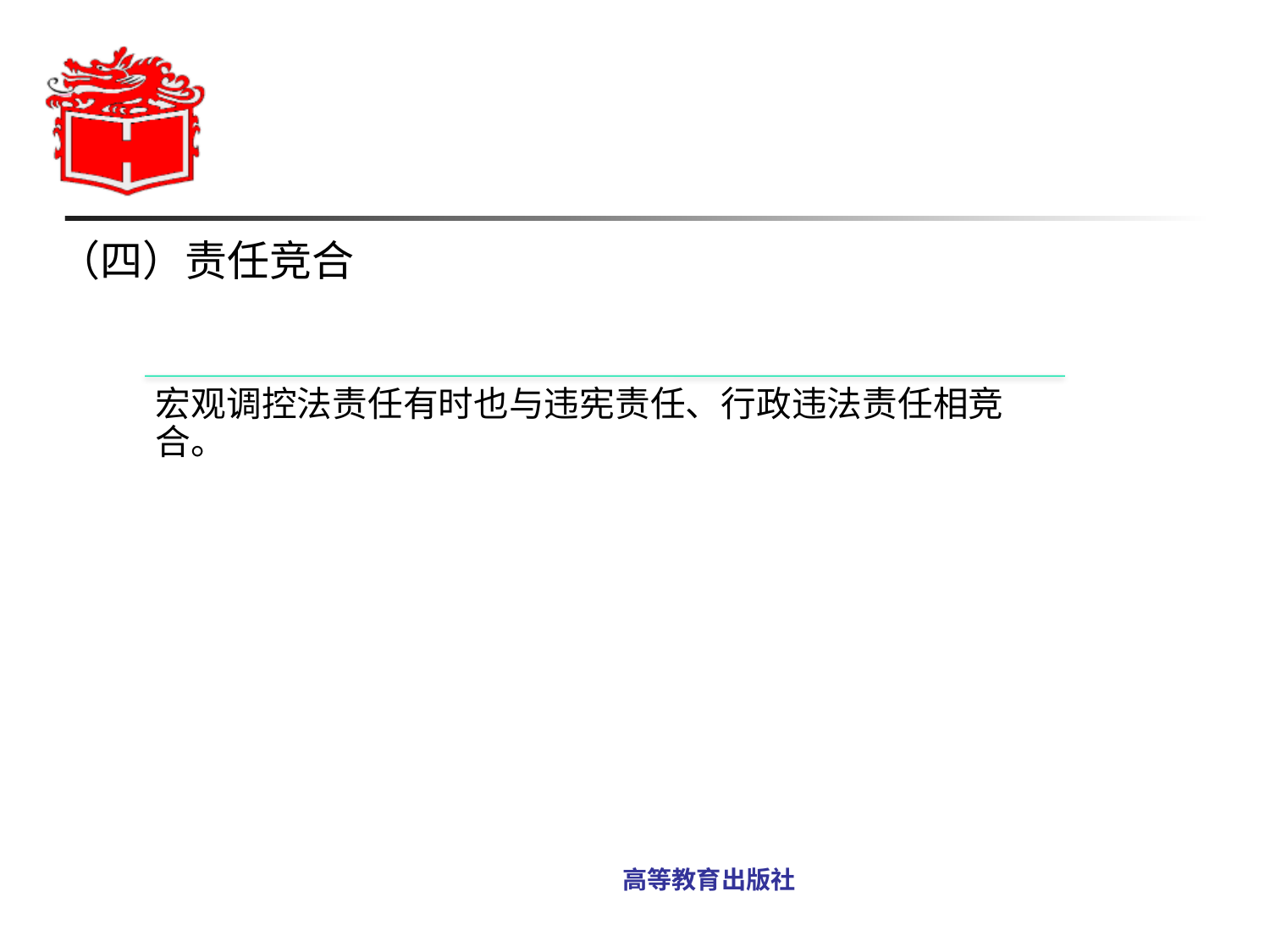

（四）责任竞合

宏观调控法责任有时也与违宪责任、行政违法责任相竞合。

高等教育出版社